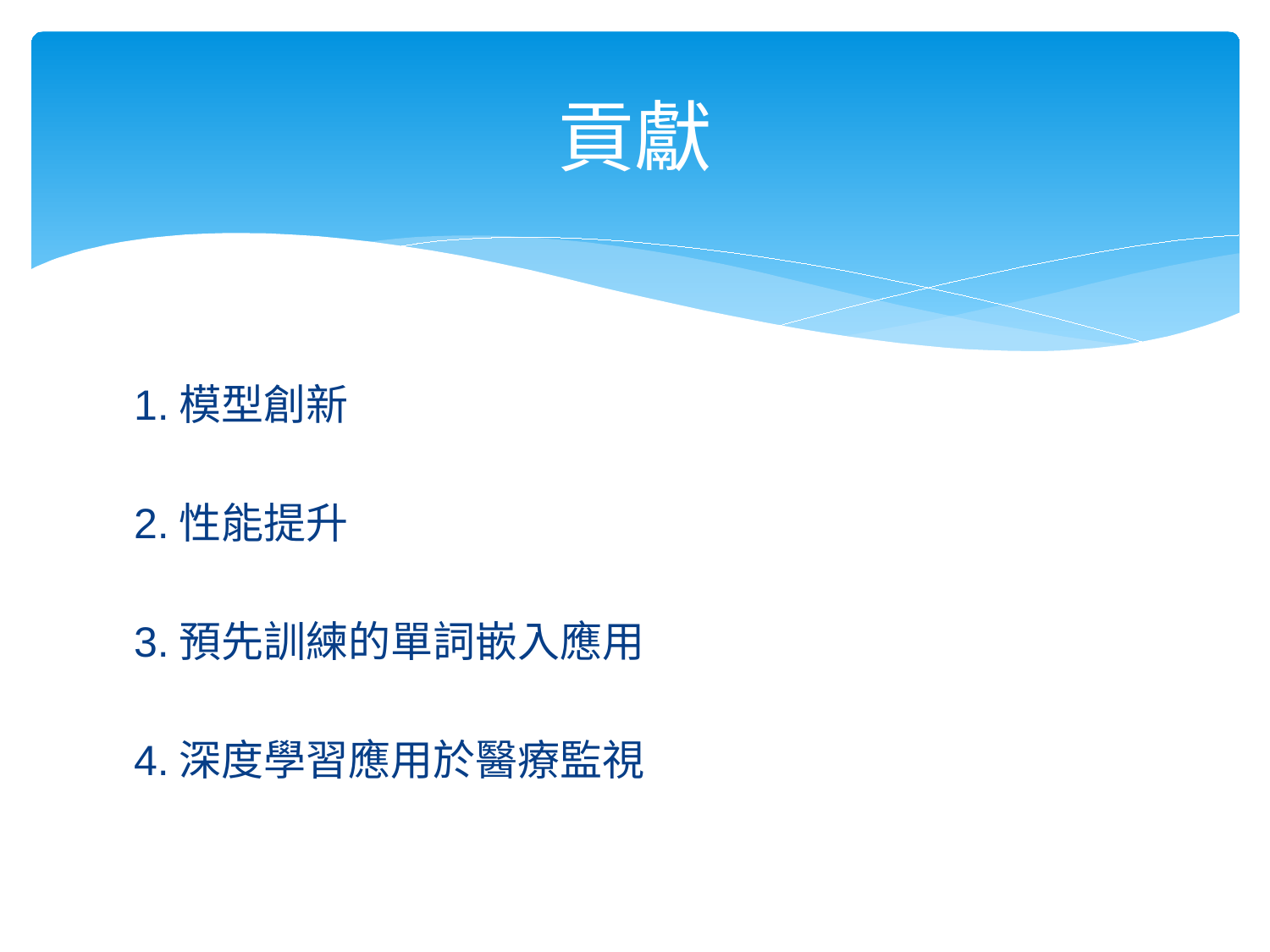

# 貢獻
1.模型創新

2.性能提升

3.預先訓練的單詞嵌入應用

4.深度學習應用於醫療監視